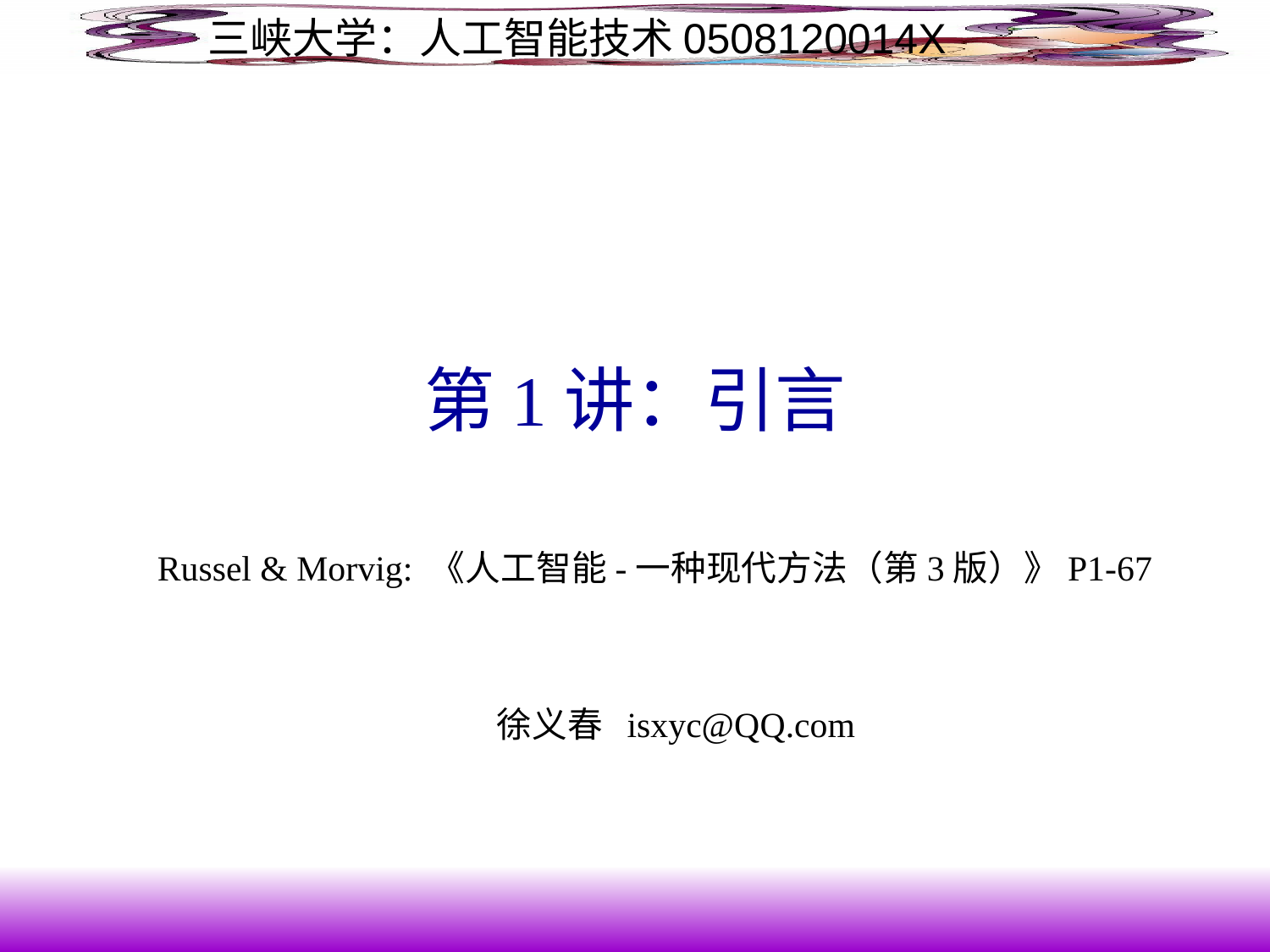

# 第1讲：引言
Russel & Morvig: 《人工智能-一种现代方法（第3版）》P1-67
徐义春  isxyc@QQ.com